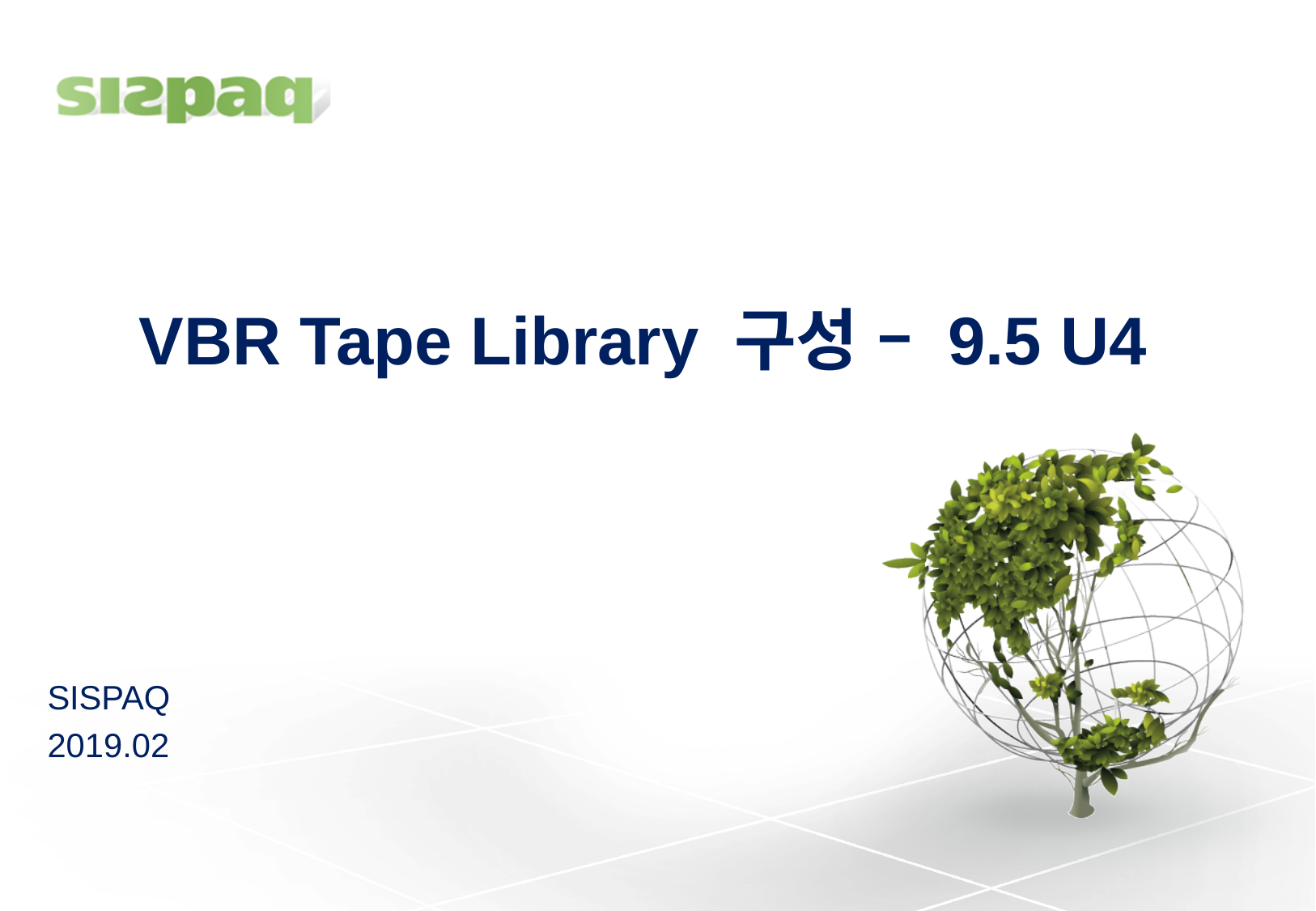

# VBR Tape Library 구성 – 9.5 U4
SISPAQ
2019.02